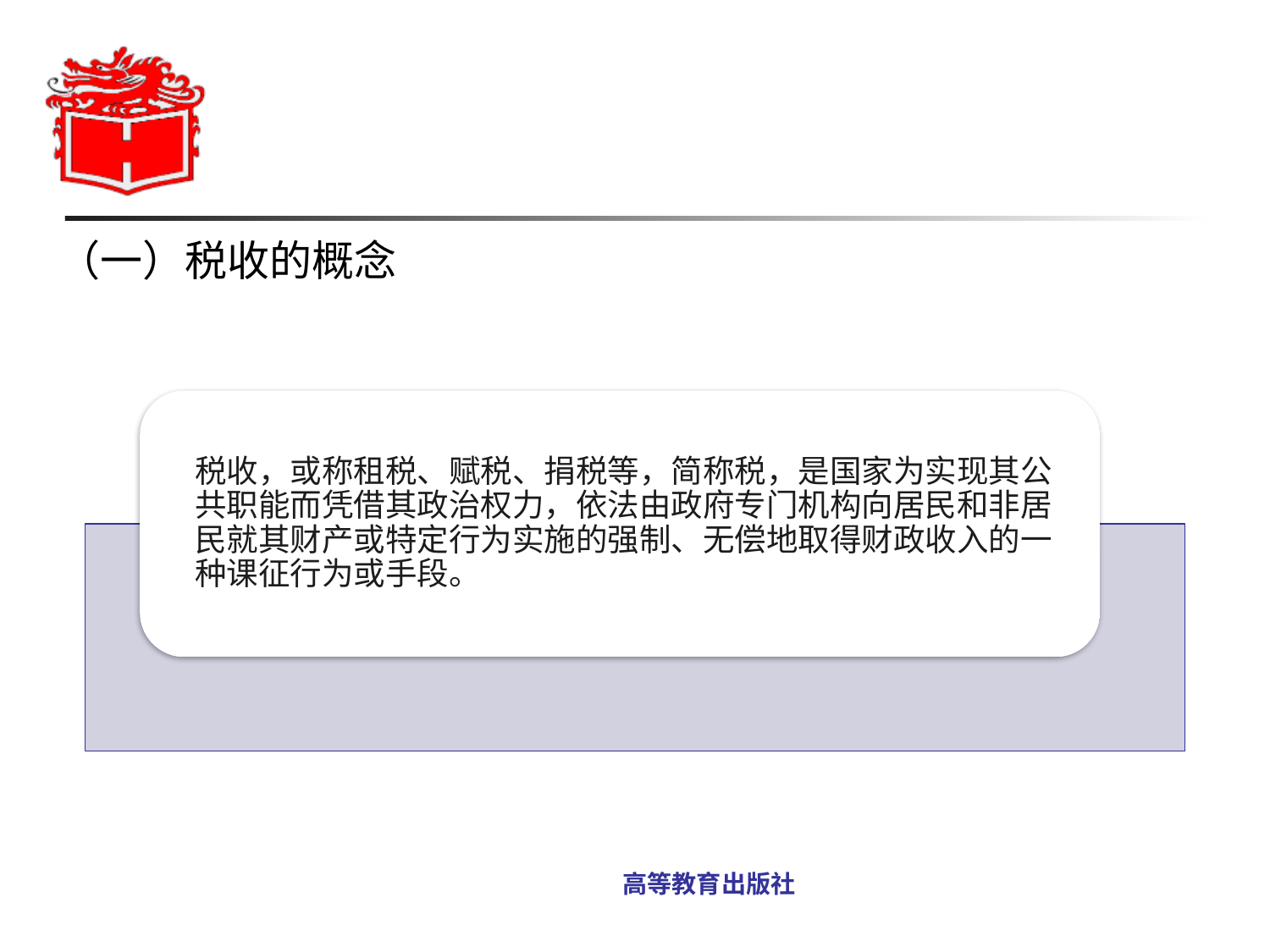

（一）税收的概念

税收，或称租税、赋税、捐税等，简称税，是国家为实现其公共职能而凭借其政治权力，依法由政府专门机构向居民和非居民就其财产或特定行为实施的强制、无偿地取得财政收入的一种课征行为或手段。

高等教育出版社